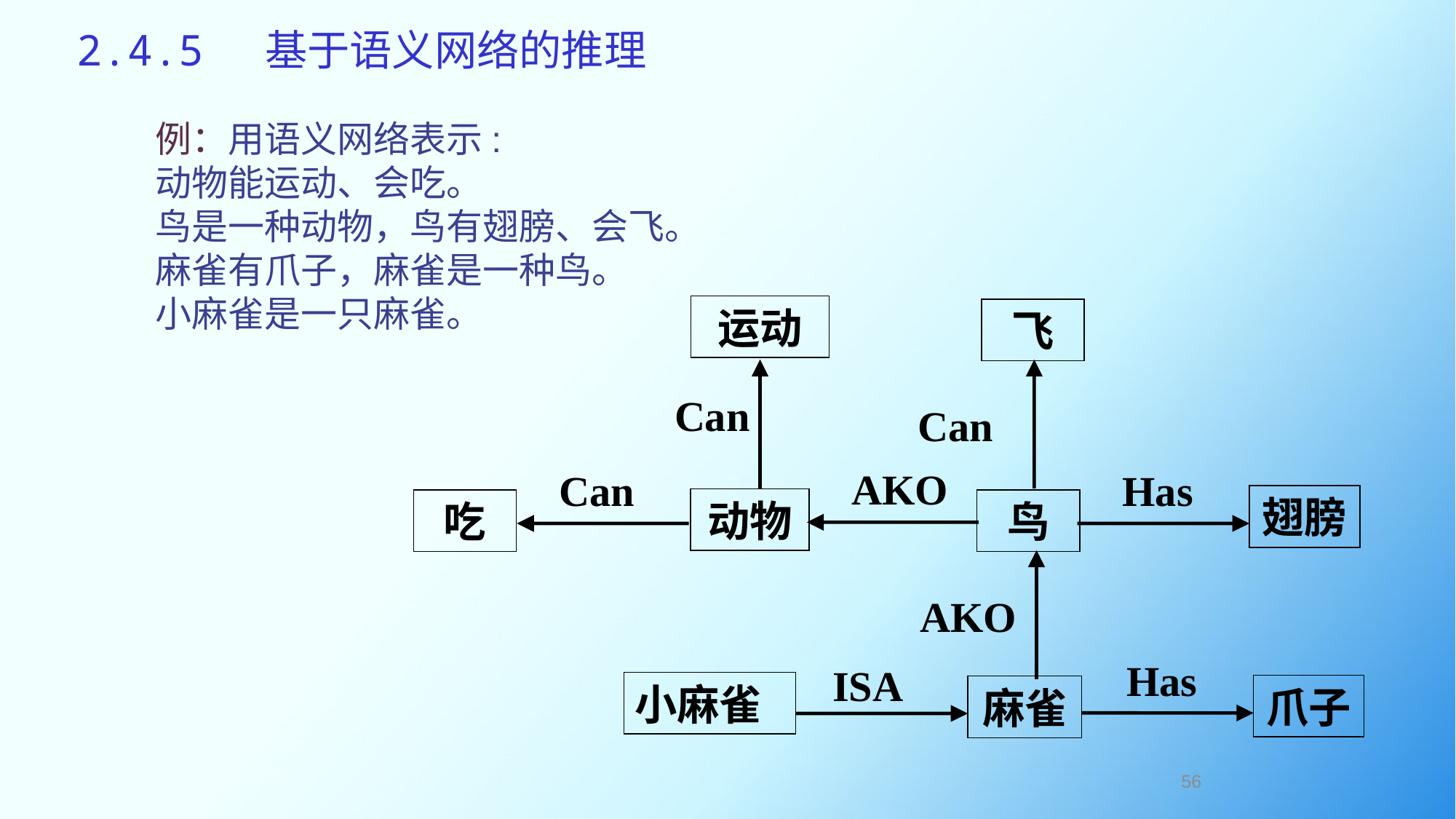

# 2.4.5  基于语义网络的推理
例：用语义网络表示:
动物能运动、会吃。
鸟是一种动物，鸟有翅膀、会飞。
麻雀有爪子，麻雀是一种鸟。
小麻雀是一只麻雀。

运动
飞

Can
Can
AKO
Can
Has
翅膀
鸟

AKO
ISA
小麻雀
麻雀

动物
吃

Has
爪子

56